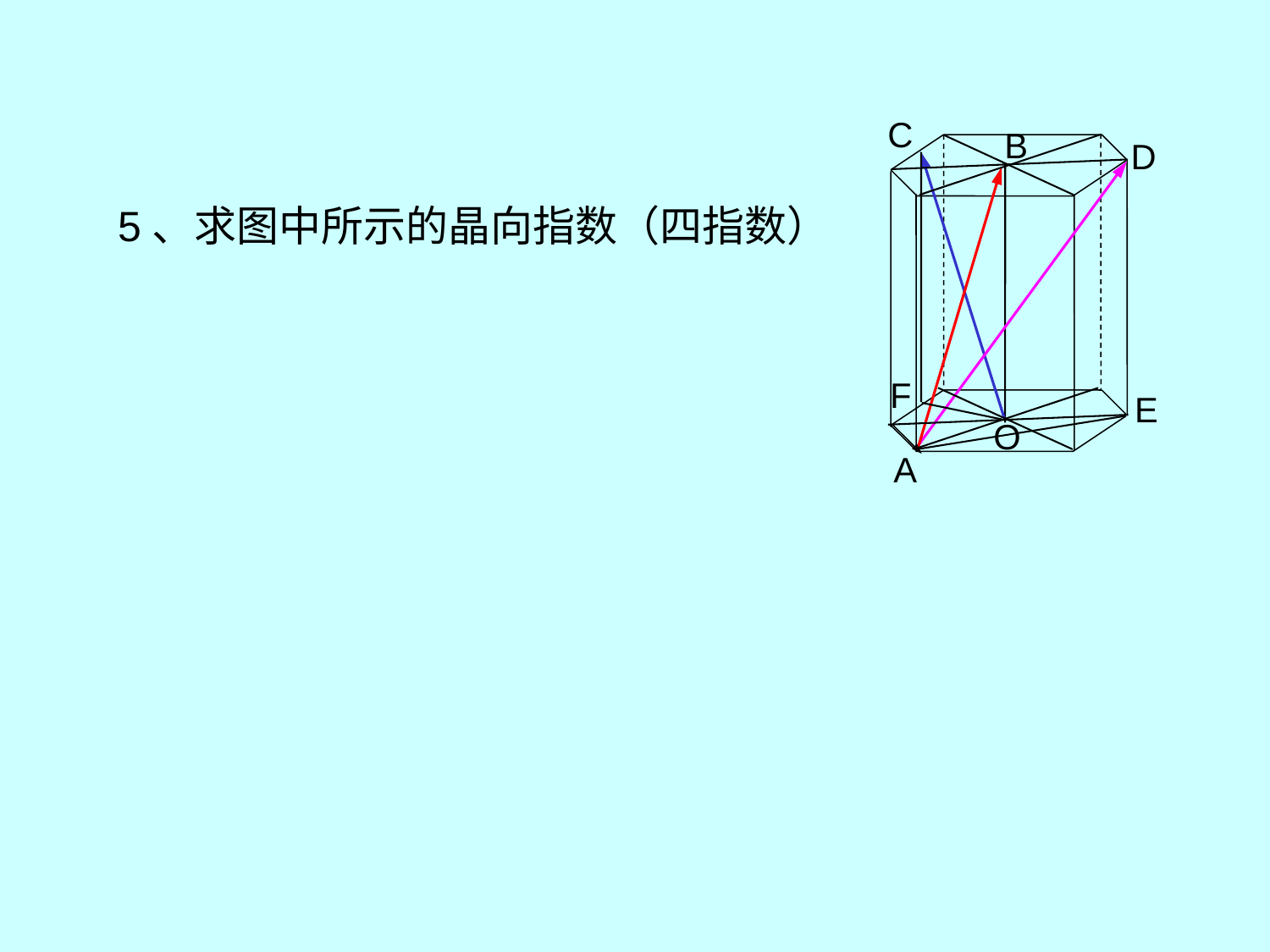

C
B
D

F
E

O

A

5、求图中所示的晶向指数（四指数）